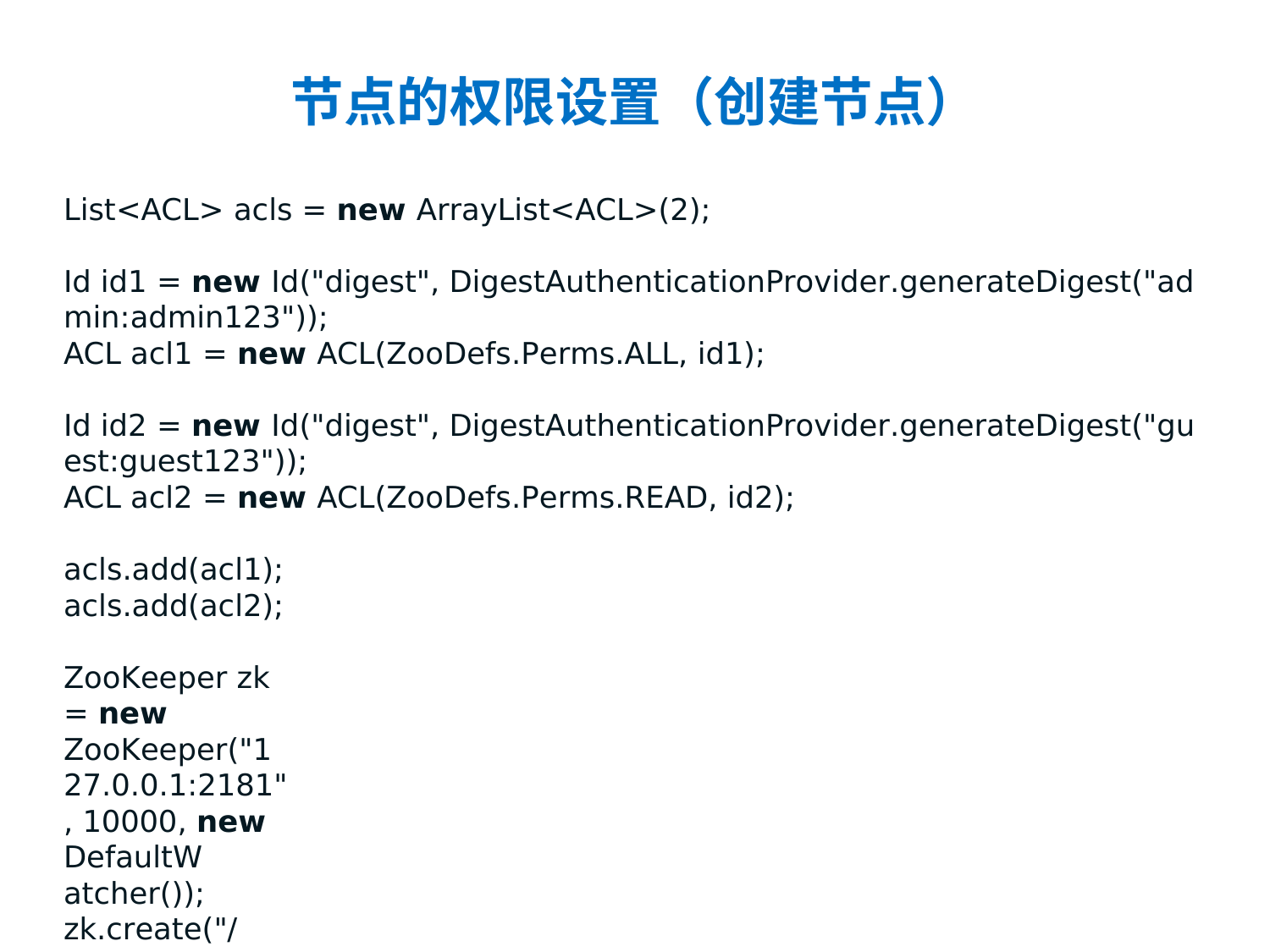

# 节点的权限设置（创建节点）
List<ACL> acls = new ArrayList<ACL>(2);

Id id1 = new Id("digest", DigestAuthenticationProvider.generateDigest("ad
min:admin123"));
ACL acl1 = new ACL(ZooDefs.Perms.ALL, id1);

Id id2 = new Id("digest", DigestAuthenticationProvider.generateDigest("gu est:guest123"));
ACL acl2 = new ACL(ZooDefs.Perms.READ, id2);

acls.add(acl1); acls.add(acl2);

ZooKeeper zk = new ZooKeeper("127.0.0.1:2181", 10000, new DefaultW
atcher());
zk.create("/test", new byte[0], acls, CreateMode.PERSISTENT);